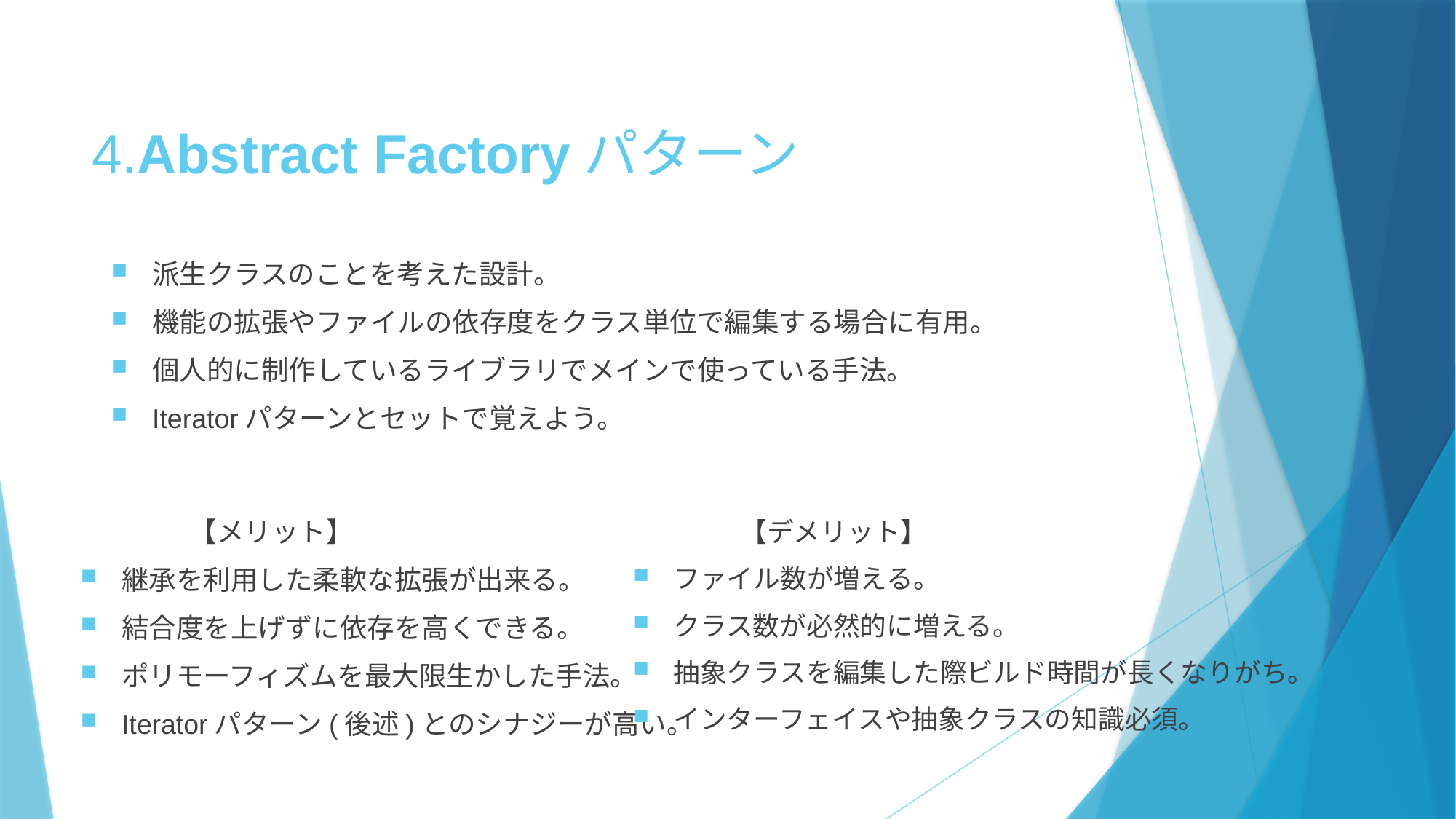

# 4.Abstract Factoryパターン
派生クラスのことを考えた設計。
機能の拡張やファイルの依存度をクラス単位で編集する場合に有用。
個人的に制作しているライブラリでメインで使っている手法。
Iteratorパターンとセットで覚えよう。
	【メリット】
継承を利用した柔軟な拡張が出来る。
結合度を上げずに依存を高くできる。
ポリモーフィズムを最大限生かした手法。
Iteratorパターン(後述)とのシナジーが高い。
	【デメリット】
ファイル数が増える。
クラス数が必然的に増える。
抽象クラスを編集した際ビルド時間が長くなりがち。
インターフェイスや抽象クラスの知識必須。